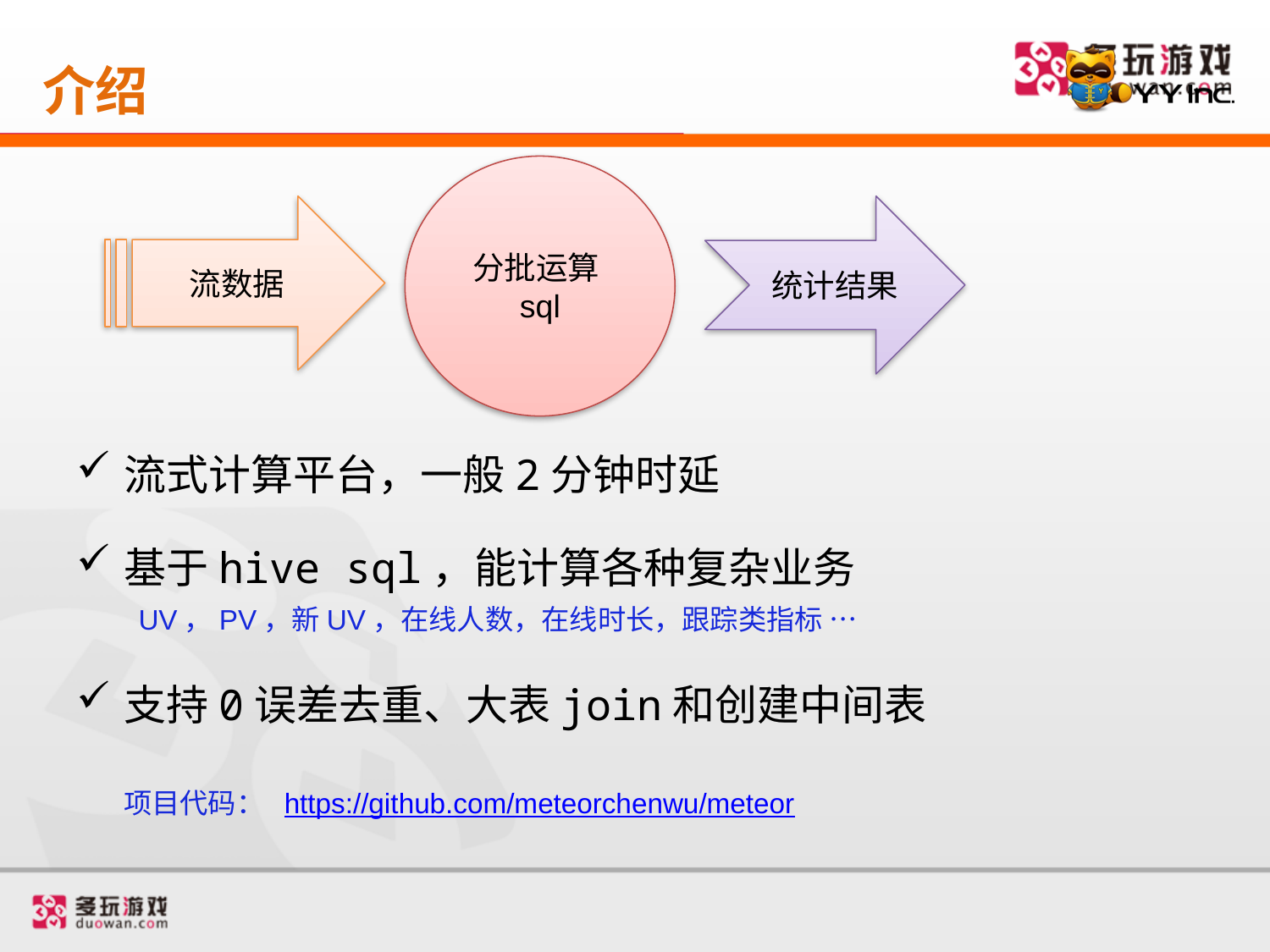

# 介绍
分批运算sql
流数据
统计结果
流式计算平台，一般2分钟时延
基于hive sql，能计算各种复杂业务
       UV，PV，新UV，在线人数，在线时长，跟踪类指标 …
支持0误差去重、大表join和创建中间表
	项目代码： https://github.com/meteorchenwu/meteor